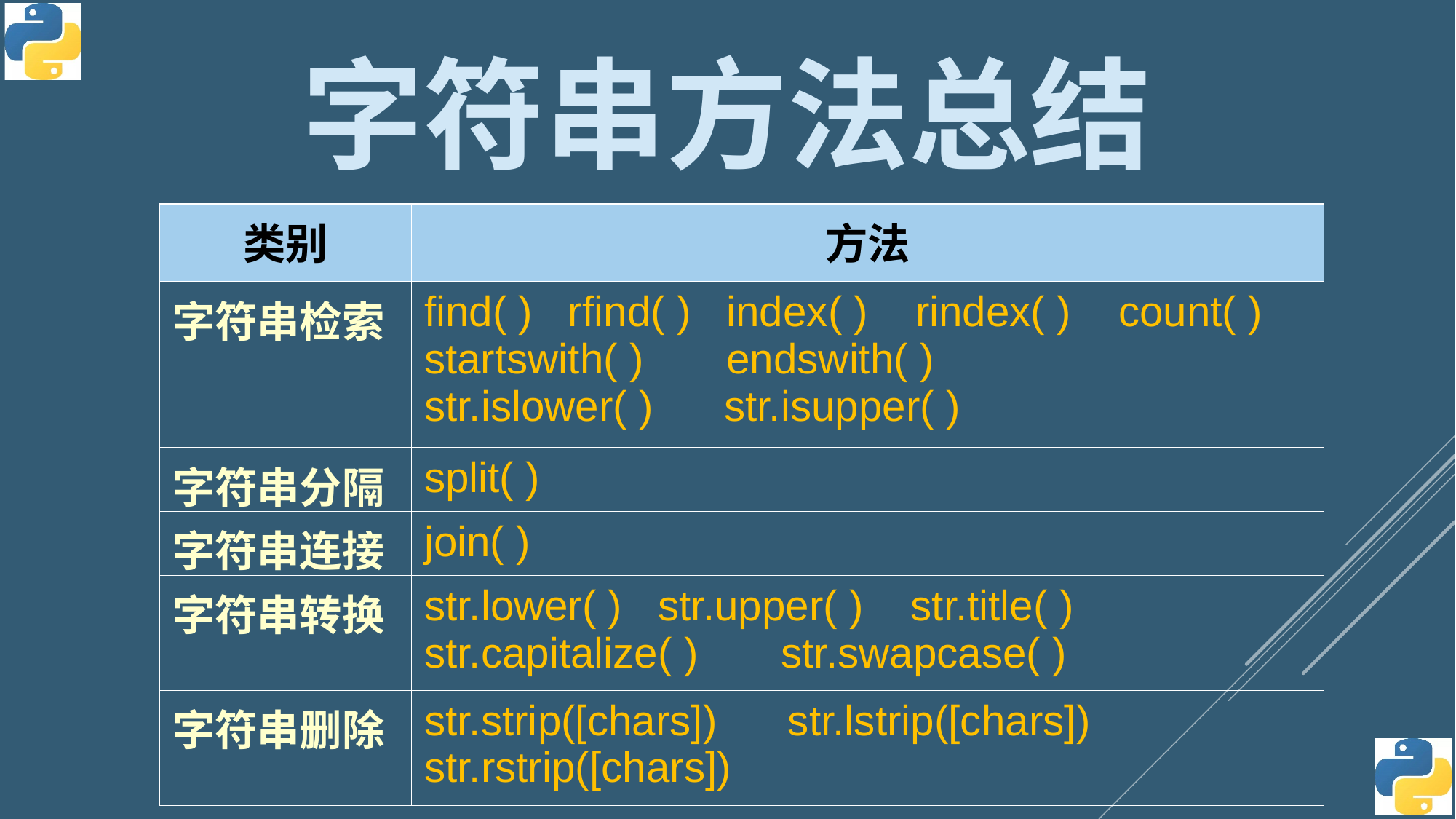

字符串方法总结
| 类别 | 方法 |
| --- | --- |
| 字符串检索 | find( ) rfind( ) index( ) rindex( ) count( ) startswith( ) endswith( ) str.islower( ) str.isupper( ) |
| 字符串分隔 | split( ) |
| 字符串连接 | join( ) |
| 字符串转换 | str.lower( ) str.upper( ) str.title( ) str.capitalize( ) str.swapcase( ) |
| 字符串删除 | str.strip([chars]) str.lstrip([chars]) str.rstrip([chars]) |